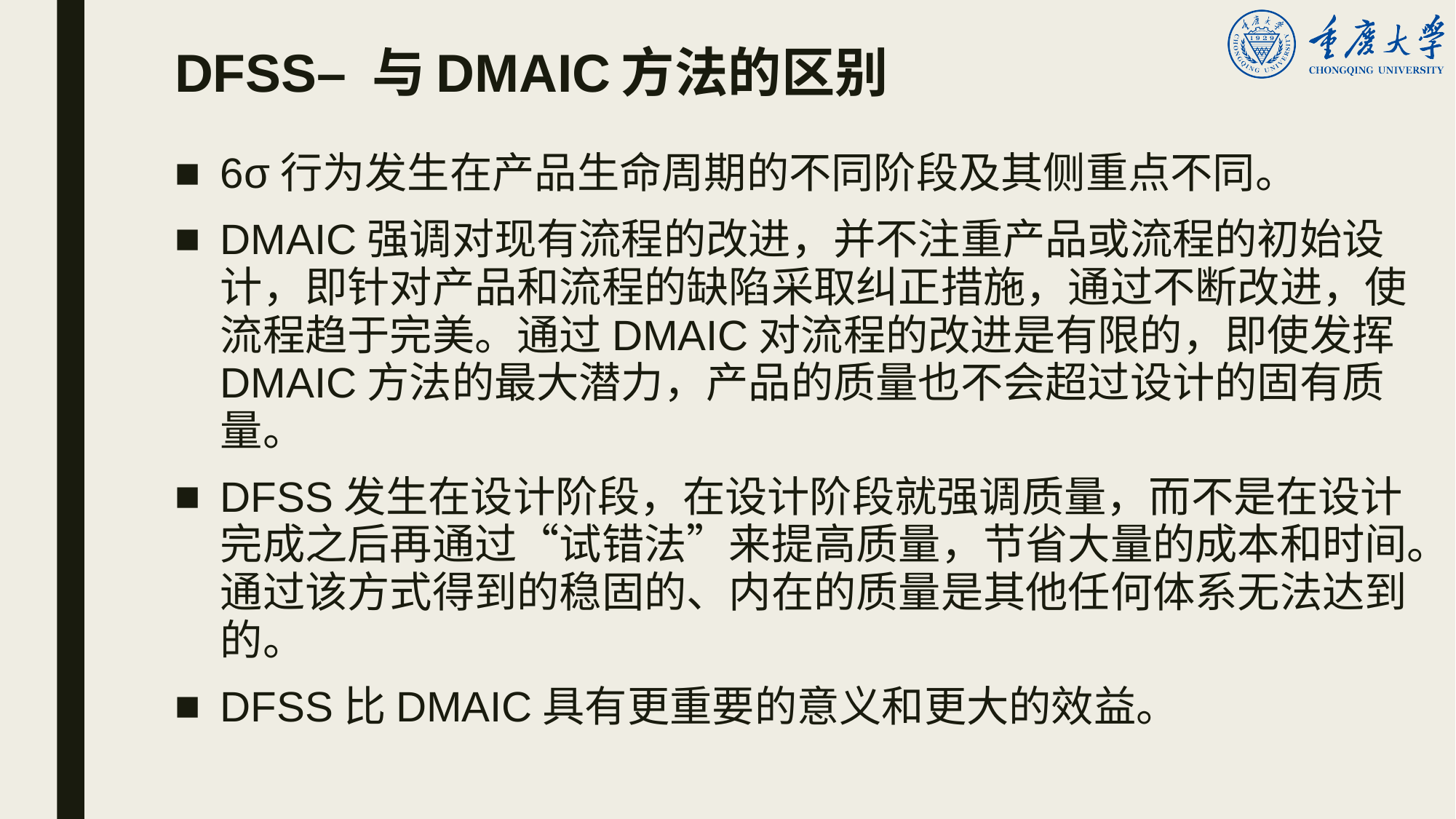

# DFSS– 与DMAIC方法的区别
6σ行为发生在产品生命周期的不同阶段及其侧重点不同。
DMAIC强调对现有流程的改进，并不注重产品或流程的初始设计，即针对产品和流程的缺陷采取纠正措施，通过不断改进，使流程趋于完美。通过DMAIC对流程的改进是有限的，即使发挥DMAIC方法的最大潜力，产品的质量也不会超过设计的固有质量。
DFSS发生在设计阶段，在设计阶段就强调质量，而不是在设计完成之后再通过“试错法”来提高质量，节省大量的成本和时间。通过该方式得到的稳固的、内在的质量是其他任何体系无法达到的。
DFSS比DMAIC具有更重要的意义和更大的效益。